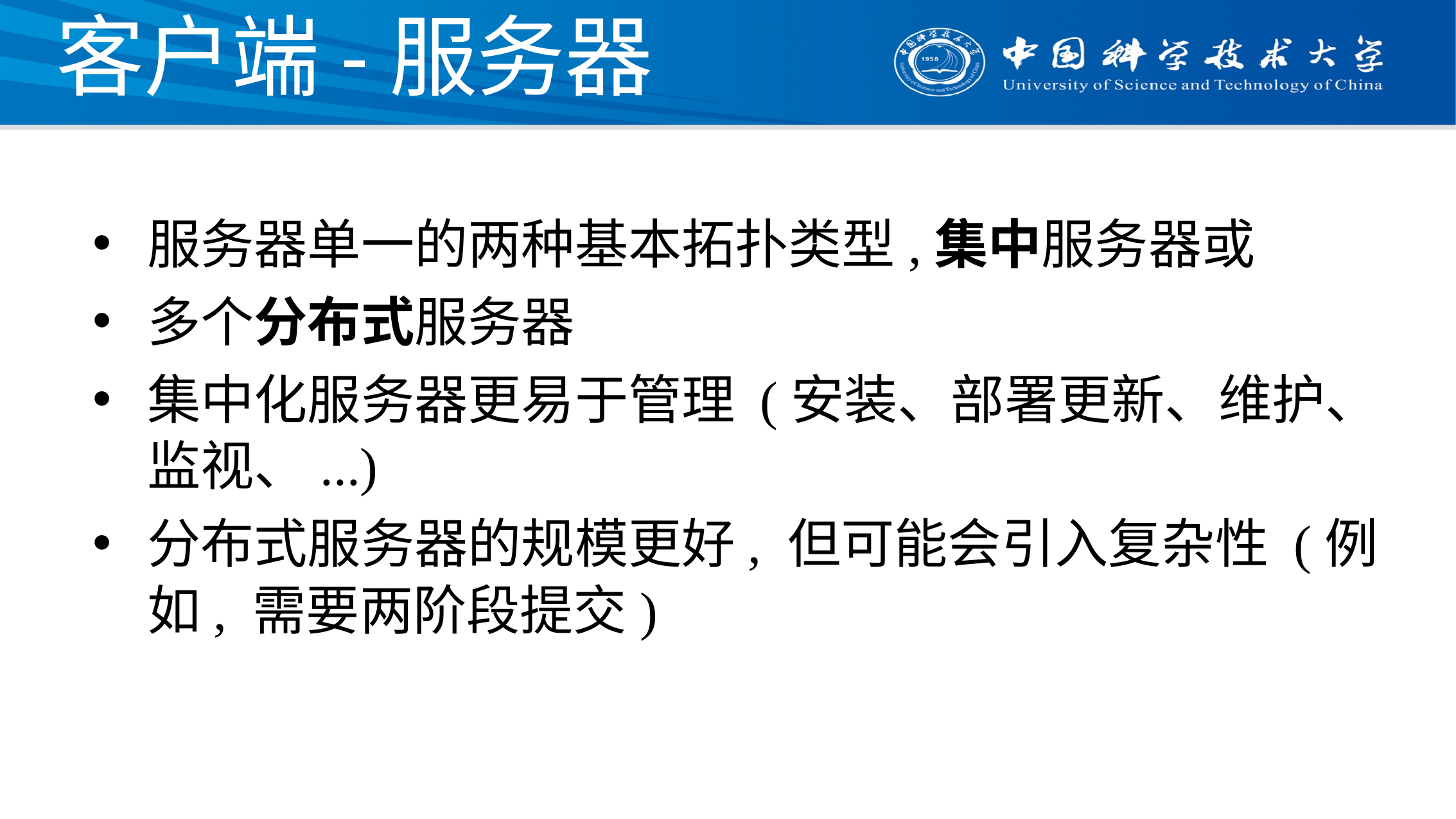

# 客户端-服务器
服务器单一的两种基本拓扑类型,集中服务器或
多个分布式服务器
集中化服务器更易于管理 (安装、部署更新、维护、监视、...)
分布式服务器的规模更好, 但可能会引入复杂性 (例如, 需要两阶段提交)